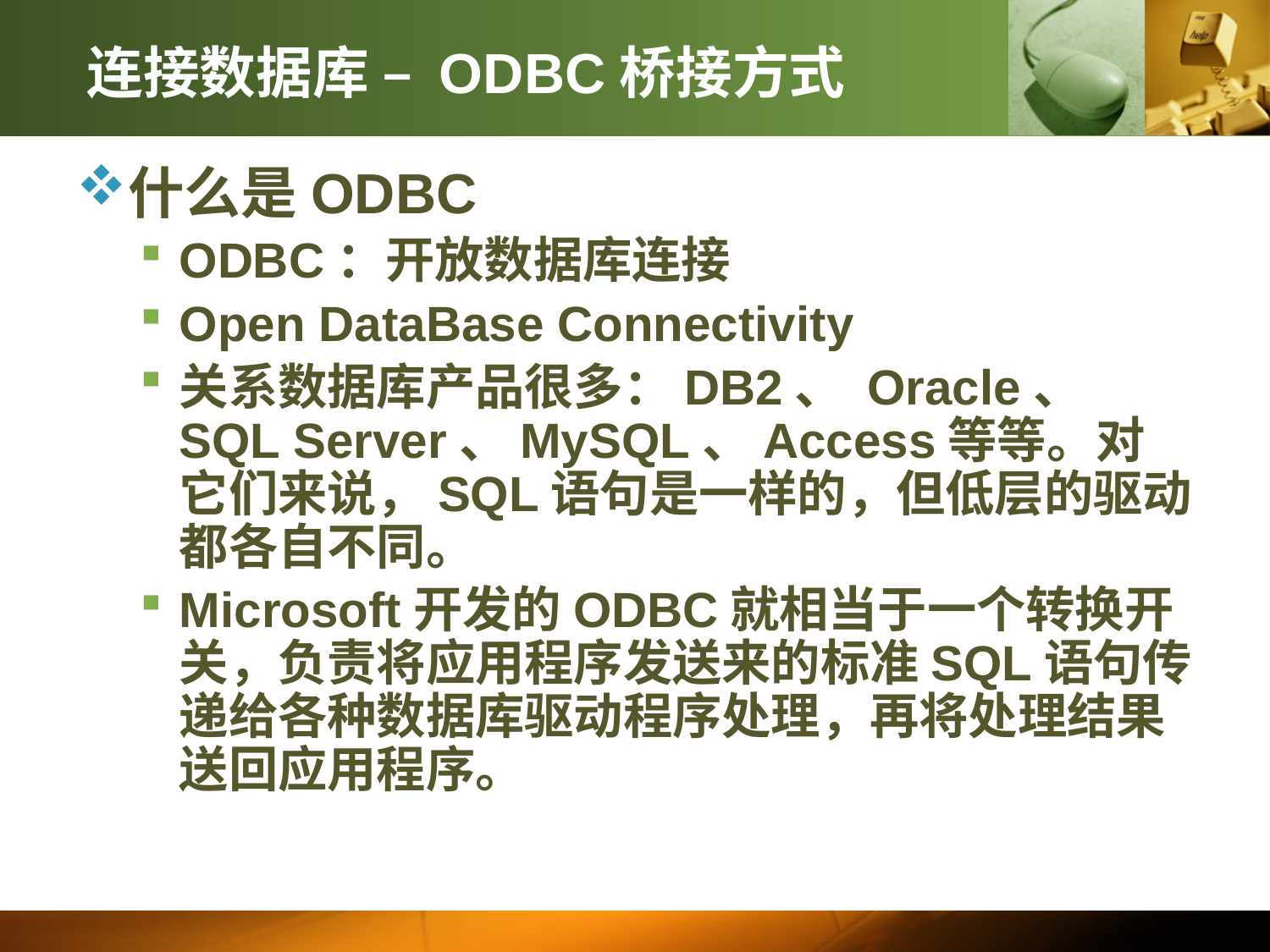

# 连接数据库 – ODBC桥接方式
什么是ODBC
ODBC：开放数据库连接
Open DataBase Connectivity
关系数据库产品很多：DB2、 Oracle、 SQL Server、MySQL、Access等等。对它们来说，SQL语句是一样的，但低层的驱动都各自不同。
Microsoft开发的ODBC就相当于一个转换开关，负责将应用程序发送来的标准SQL语句传递给各种数据库驱动程序处理，再将处理结果送回应用程序。